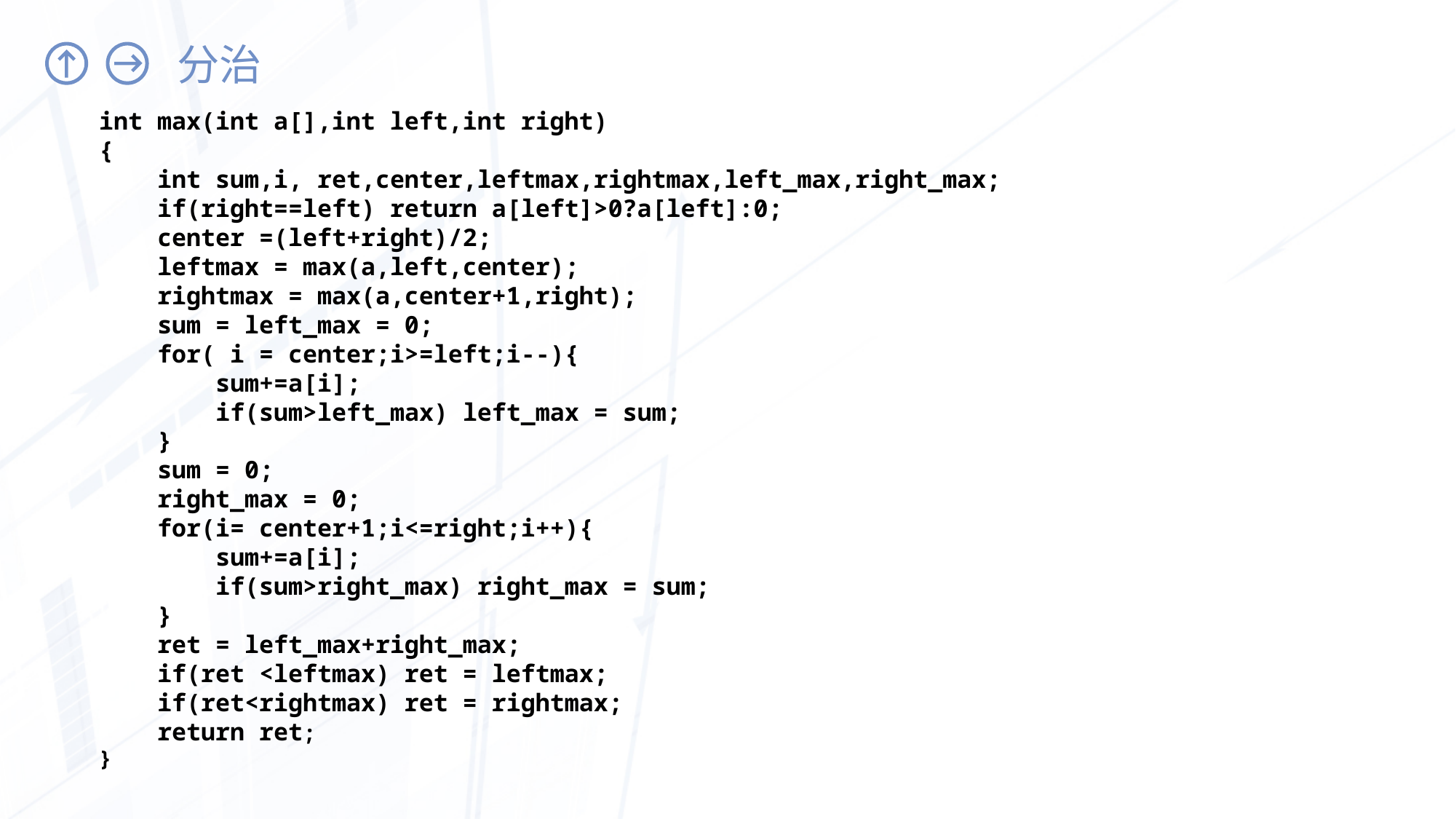

# 分治
int max(int a[],int left,int right)
{
    int sum,i, ret,center,leftmax,rightmax,left_max,right_max;
    if(right==left) return a[left]>0?a[left]:0;
    center =(left+right)/2;
    leftmax = max(a,left,center);
    rightmax = max(a,center+1,right);
    sum = left_max = 0;
    for( i = center;i>=left;i--){
        sum+=a[i];
        if(sum>left_max) left_max = sum;
    }
    sum = 0;
    right_max = 0;
    for(i= center+1;i<=right;i++){
        sum+=a[i];
        if(sum>right_max) right_max = sum;
    }
    ret = left_max+right_max;
    if(ret <leftmax) ret = leftmax;
    if(ret<rightmax) ret = rightmax;
    return ret;
}